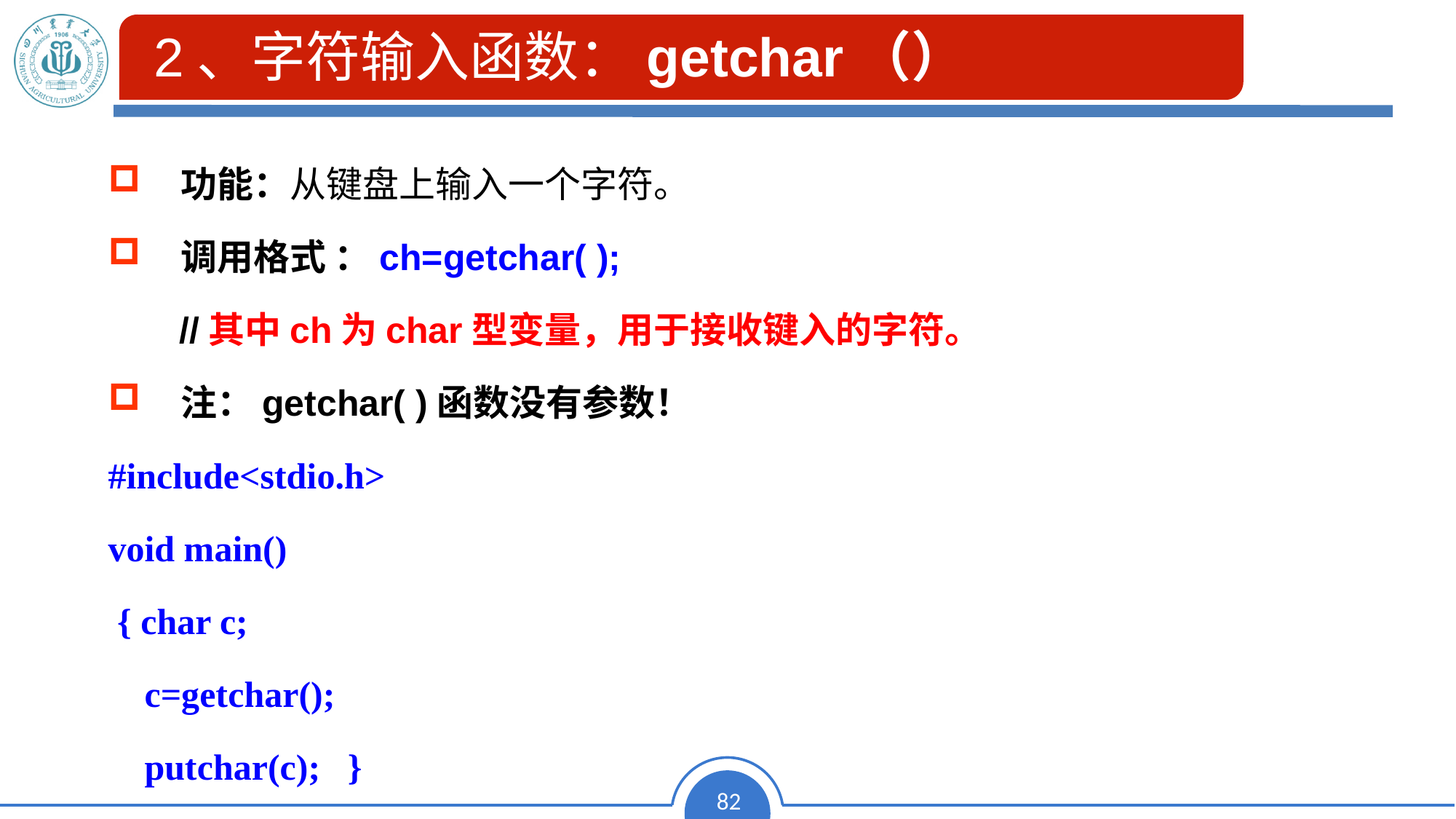

2、字符输入函数：getchar（）
功能：从键盘上输入一个字符。
调用格式 ：ch=getchar( );
       //其中ch为char型变量，用于接收键入的字符。
注：getchar( )函数没有参数！
#include<stdio.h>
void main()
 { char c;
    c=getchar();
    putchar(c);   }